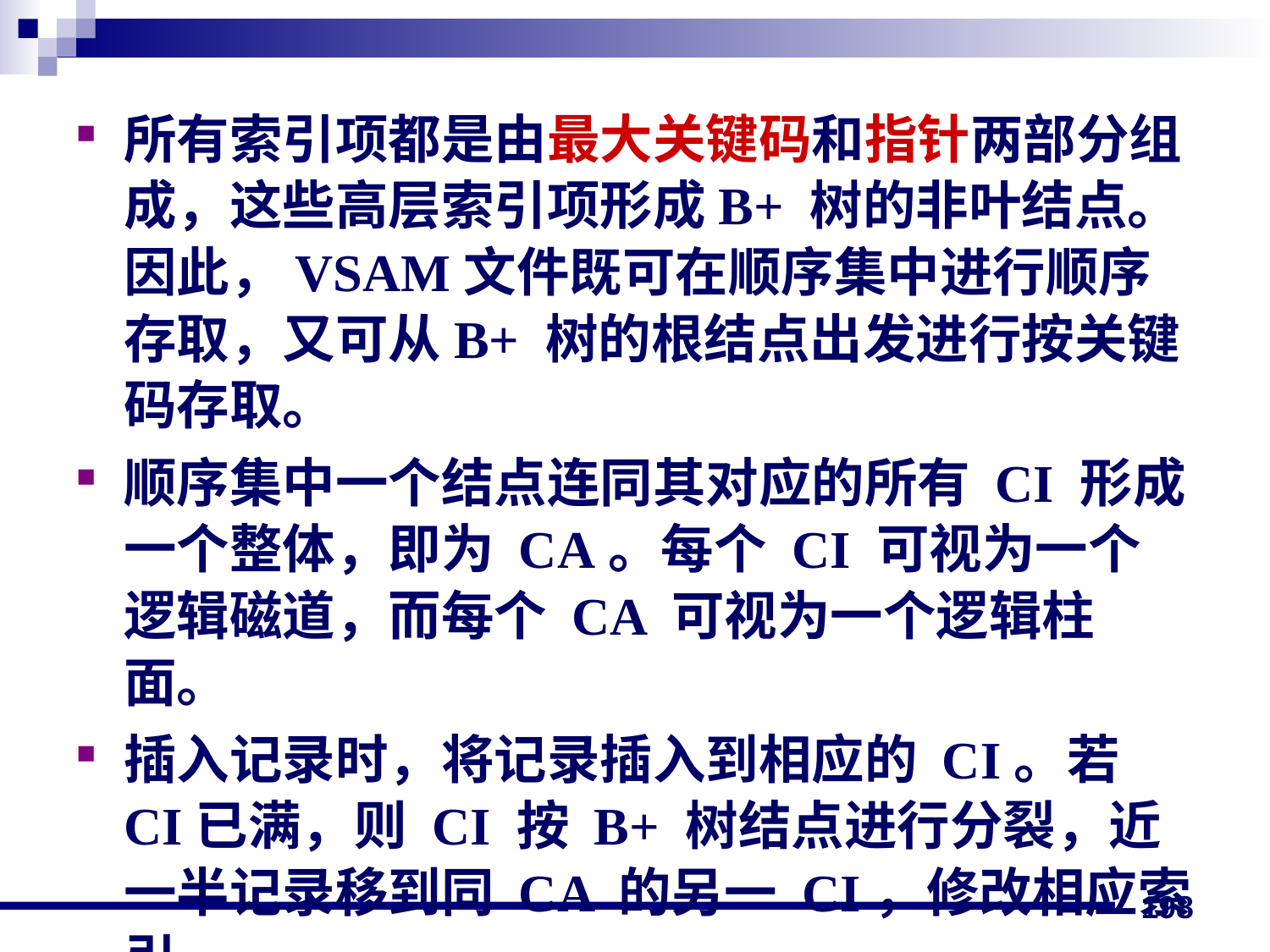

所有索引项都是由最大关键码和指针两部分组成，这些高层索引项形成B+ 树的非叶结点。因此，VSAM文件既可在顺序集中进行顺序存取，又可从B+ 树的根结点出发进行按关键码存取。
顺序集中一个结点连同其对应的所有 CI 形成一个整体，即为 CA。每个 CI 可视为一个逻辑磁道，而每个 CA 可视为一个逻辑柱面。
插入记录时，将记录插入到相应的 CI。若 CI已满，则 CI 按 B+ 树结点进行分裂，近一半记录移到同 CA 的另一 CI，修改相应索引。
198